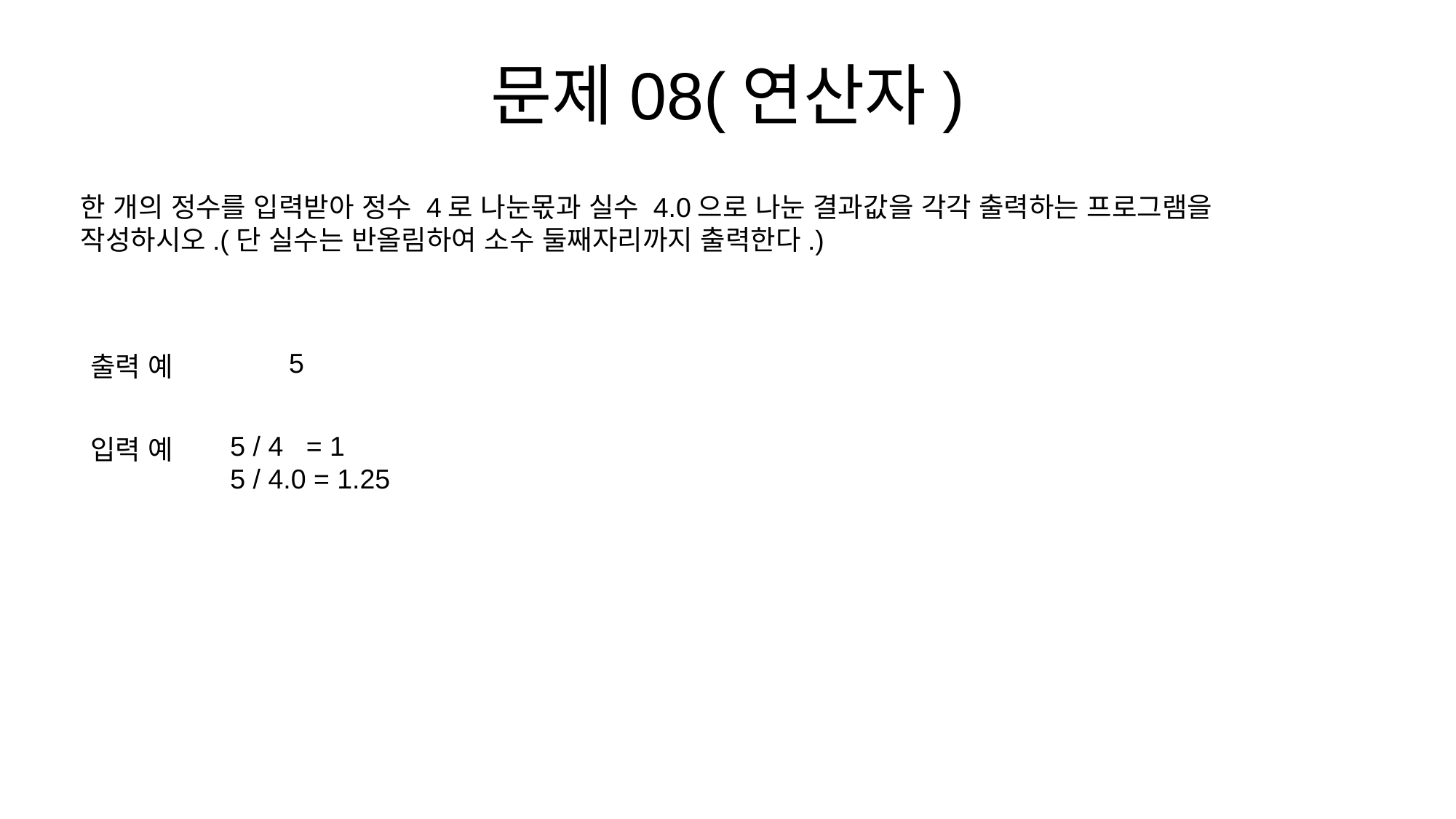

# 문제08(연산자)
한 개의 정수를 입력받아 정수 4로 나눈몫과 실수 4.0으로 나눈 결과값을 각각 출력하는 프로그램을
작성하시오.(단 실수는 반올림하여 소수 둘째자리까지 출력한다.)
5
출력 예
5 / 4   = 1
5 / 4.0 = 1.25
입력 예